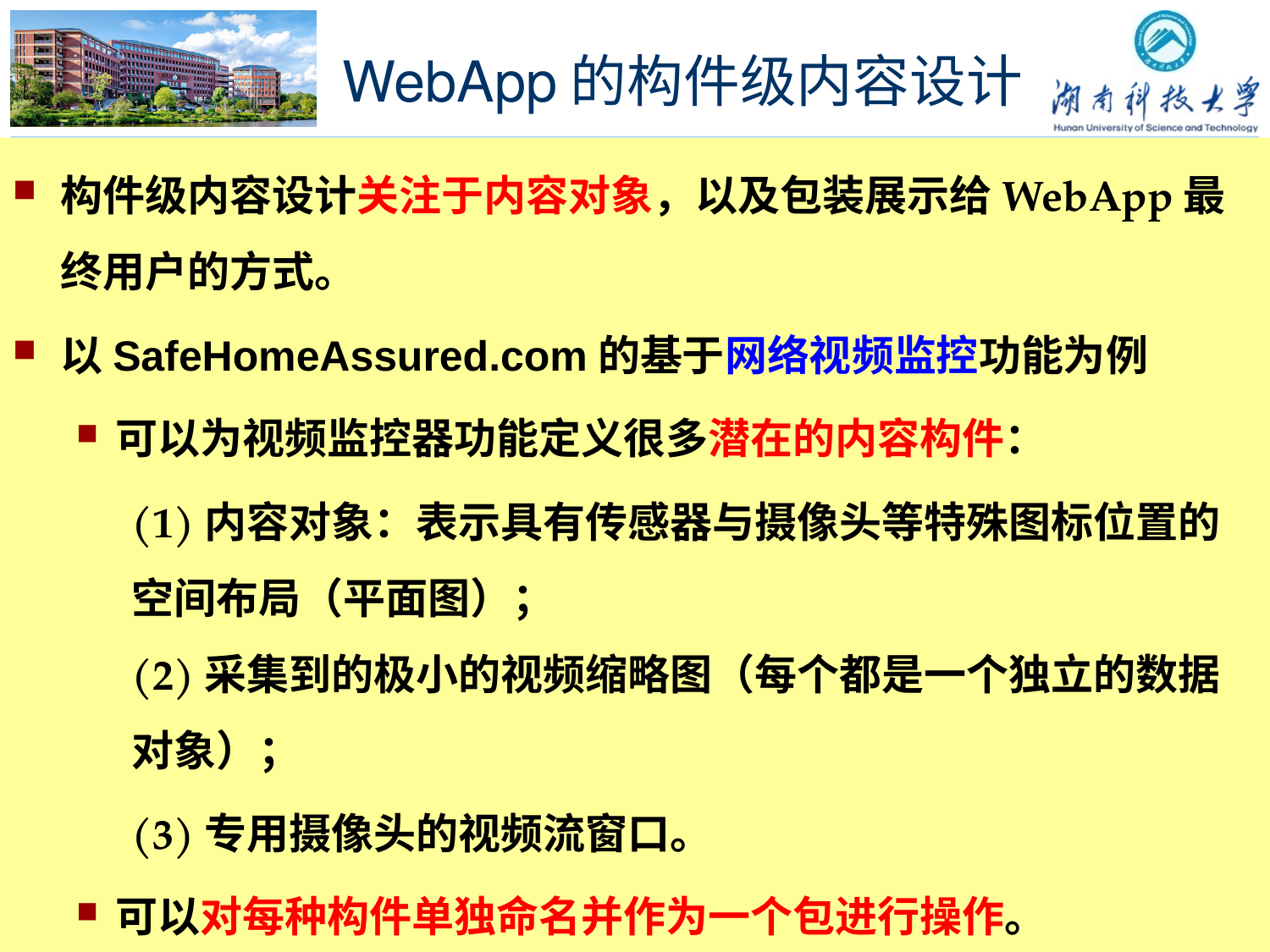

# WebApp的构件级内容设计
构件级内容设计关注于内容对象，以及包装展示给WebApp最终用户的方式。
以SafeHomeAssured.com的基于网络视频监控功能为例
可以为视频监控器功能定义很多潜在的内容构件：
(1)内容对象：表示具有传感器与摄像头等特殊图标位置的空间布局（平面图）；
(2)采集到的极小的视频缩略图（每个都是一个独立的数据对象）；
(3)专用摄像头的视频流窗口。
可以对每种构件单独命名并作为一个包进行操作。
17